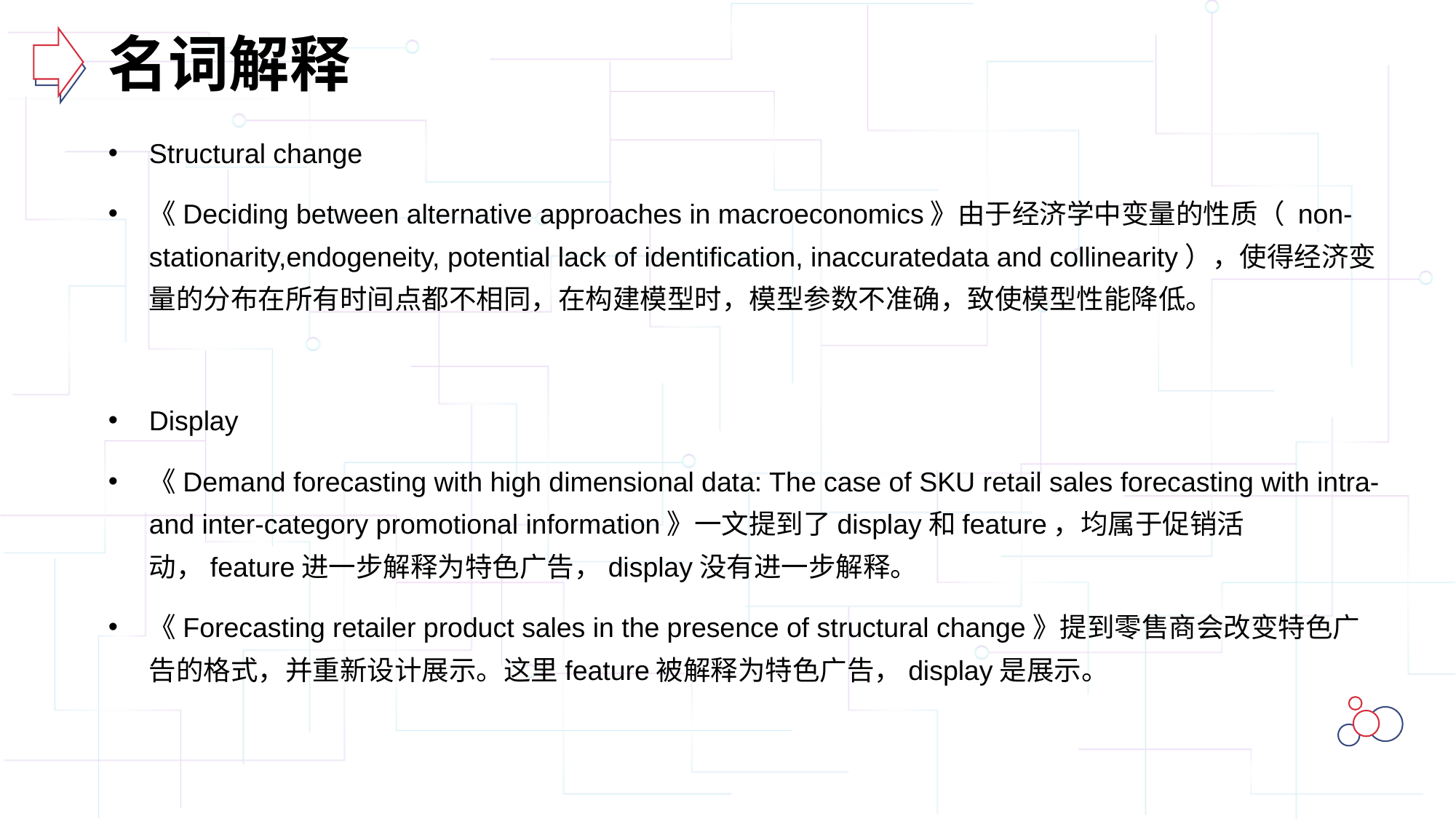

名词解释
Structural change
《Deciding between alternative approaches in macroeconomics》由于经济学中变量的性质（ non-stationarity,endogeneity, potential lack of identification, inaccuratedata and collinearity），使得经济变量的分布在所有时间点都不相同，在构建模型时，模型参数不准确，致使模型性能降低。

Display
《Demand forecasting with high dimensional data: The case of SKU retail sales forecasting with intra- and inter-category promotional information》一文提到了display和feature，均属于促销活动，feature进一步解释为特色广告，display没有进一步解释。
《Forecasting retailer product sales in the presence of structural change》提到零售商会改变特色广告的格式，并重新设计展示。这里feature被解释为特色广告，display是展示。